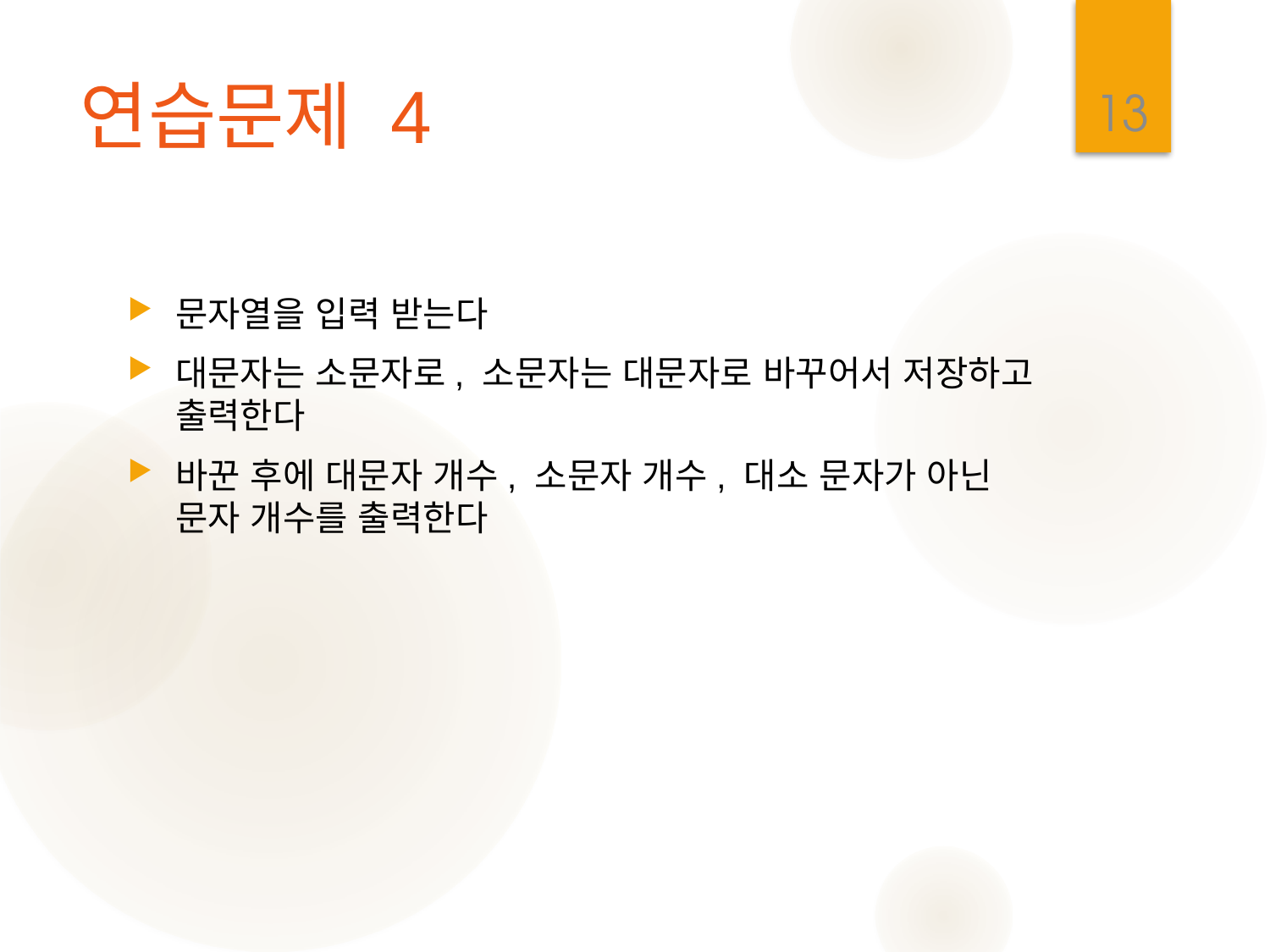

13
# 연습문제 4
문자열을 입력 받는다
대문자는 소문자로, 소문자는 대문자로 바꾸어서 저장하고 출력한다
바꾼 후에 대문자 개수, 소문자 개수, 대소 문자가 아닌 문자 개수를 출력한다